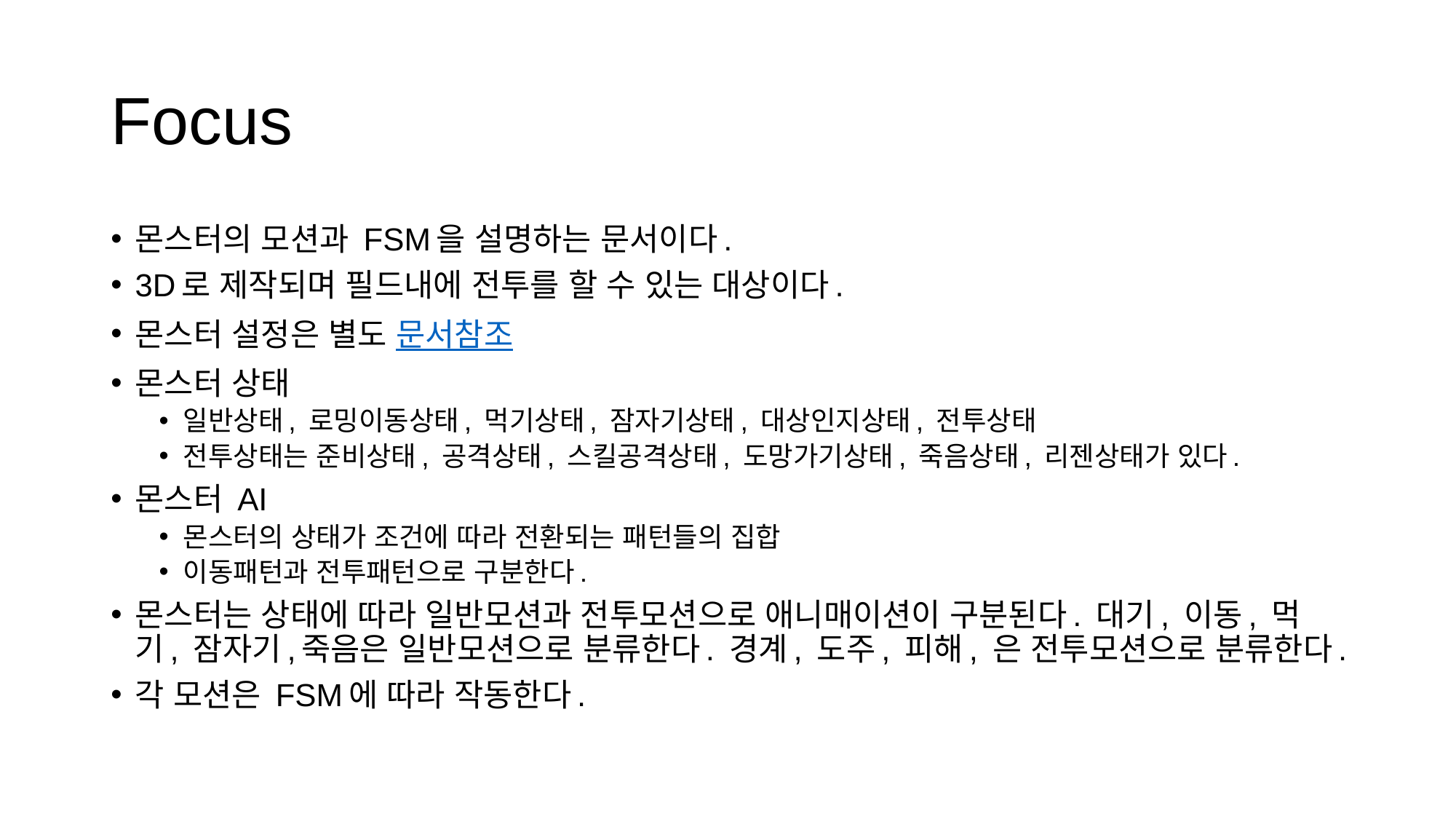

# Focus
몬스터의 모션과 FSM을 설명하는 문서이다.
3D로 제작되며 필드내에 전투를 할 수 있는 대상이다.
몬스터 설정은 별도 문서참조
몬스터 상태
일반상태, 로밍이동상태, 먹기상태, 잠자기상태, 대상인지상태, 전투상태
전투상태는 준비상태, 공격상태, 스킬공격상태, 도망가기상태, 죽음상태, 리젠상태가 있다.
몬스터 AI
몬스터의 상태가 조건에 따라 전환되는 패턴들의 집합
이동패턴과 전투패턴으로 구분한다.
몬스터는 상태에 따라 일반모션과 전투모션으로 애니매이션이 구분된다. 대기, 이동, 먹기, 잠자기,죽음은 일반모션으로 분류한다. 경계, 도주, 피해, 은 전투모션으로 분류한다.
각 모션은 FSM에 따라 작동한다.